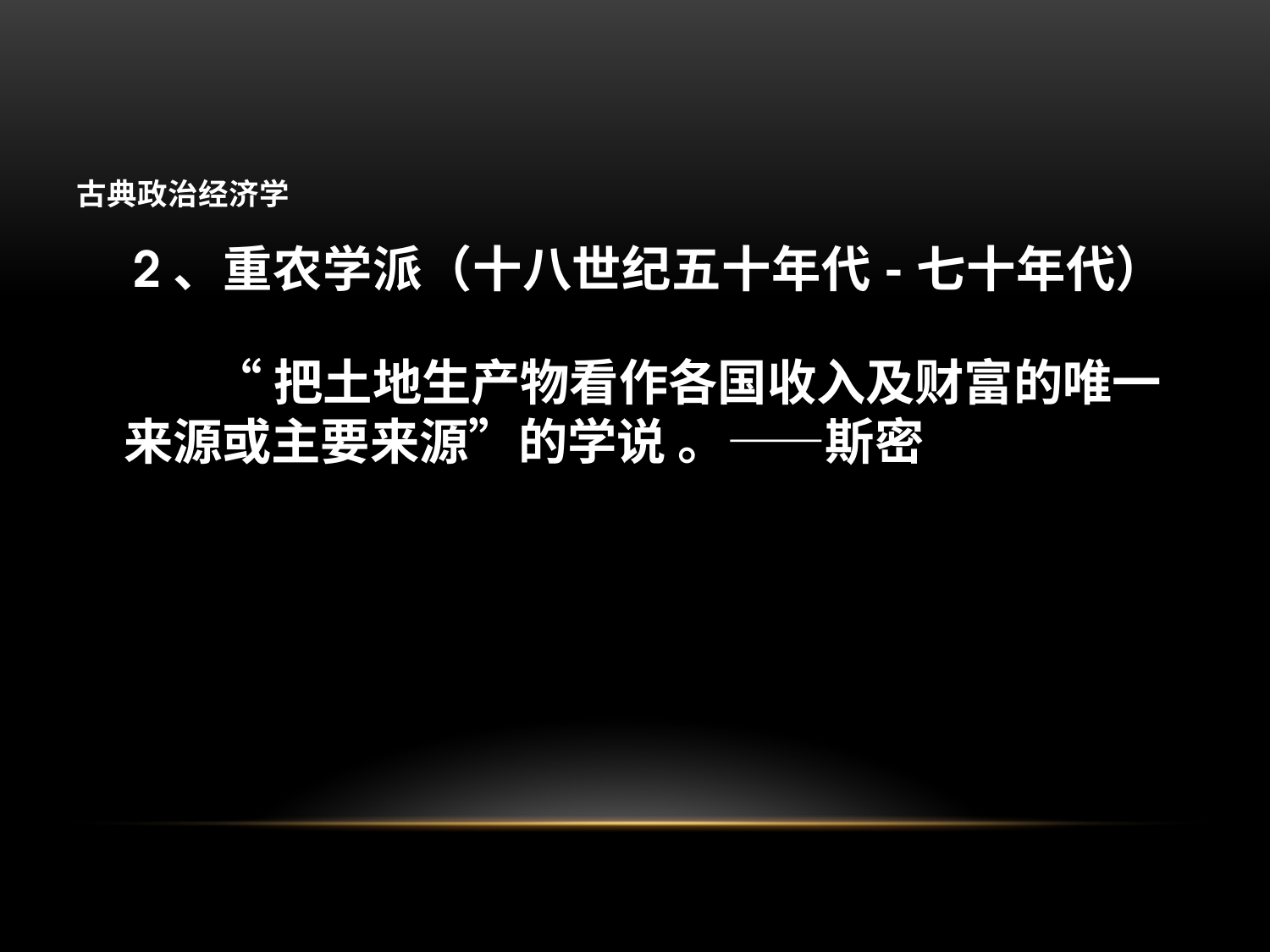

古典政治经济学
    2、重农学派（十八世纪五十年代-七十年代）
“把土地生产物看作各国收入及财富的唯一来源或主要来源”的学说 。——斯密